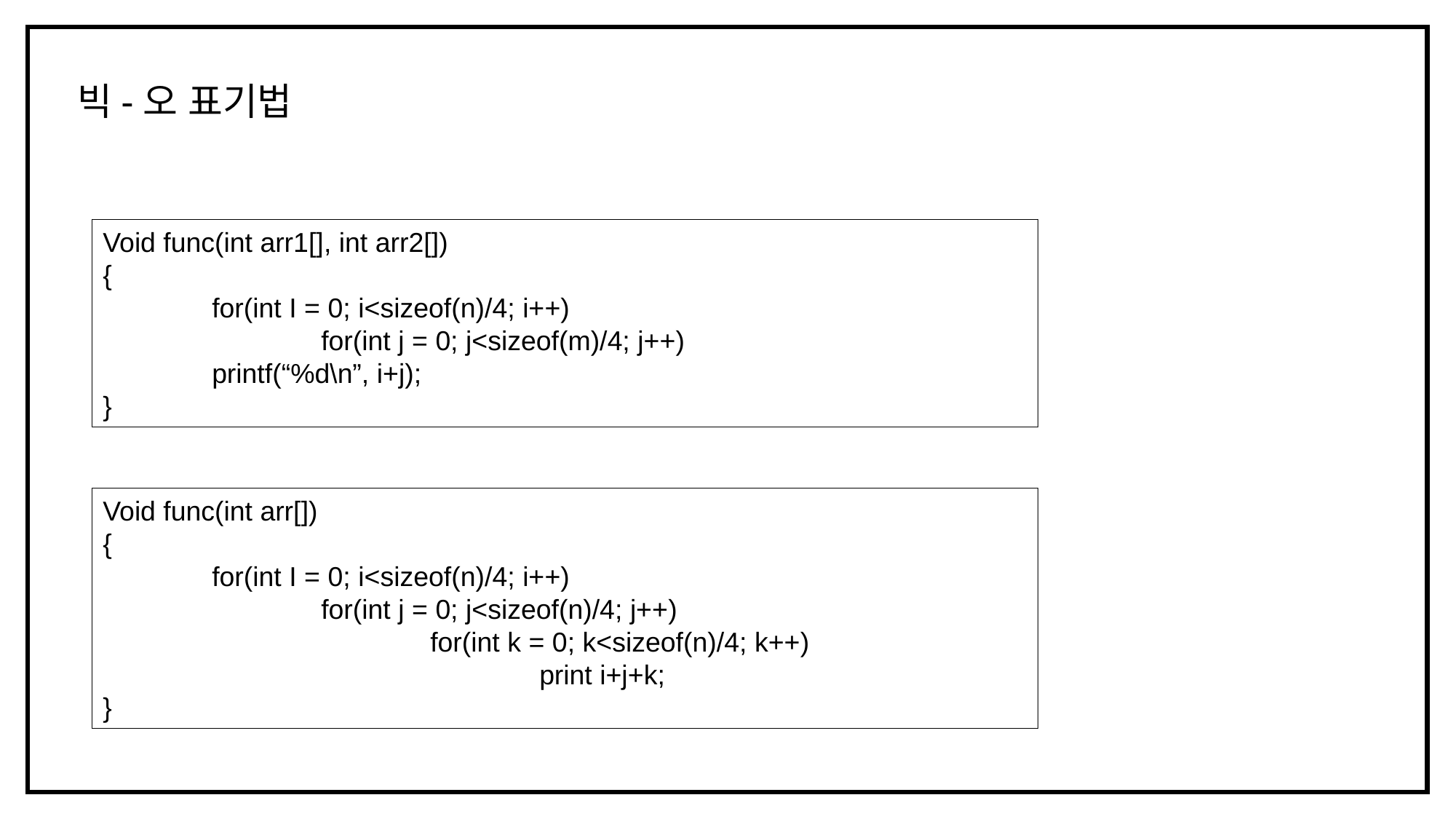

빅-오 표기법
Void func(int arr1[], int arr2[])
{
	for(int I = 0; i<sizeof(n)/4; i++)
		for(int j = 0; j<sizeof(m)/4; j++)
	printf(“%d\n”, i+j);
}
Void func(int arr[])
{
	for(int I = 0; i<sizeof(n)/4; i++)
		for(int j = 0; j<sizeof(n)/4; j++)
			for(int k = 0; k<sizeof(n)/4; k++)
				print i+j+k;
}